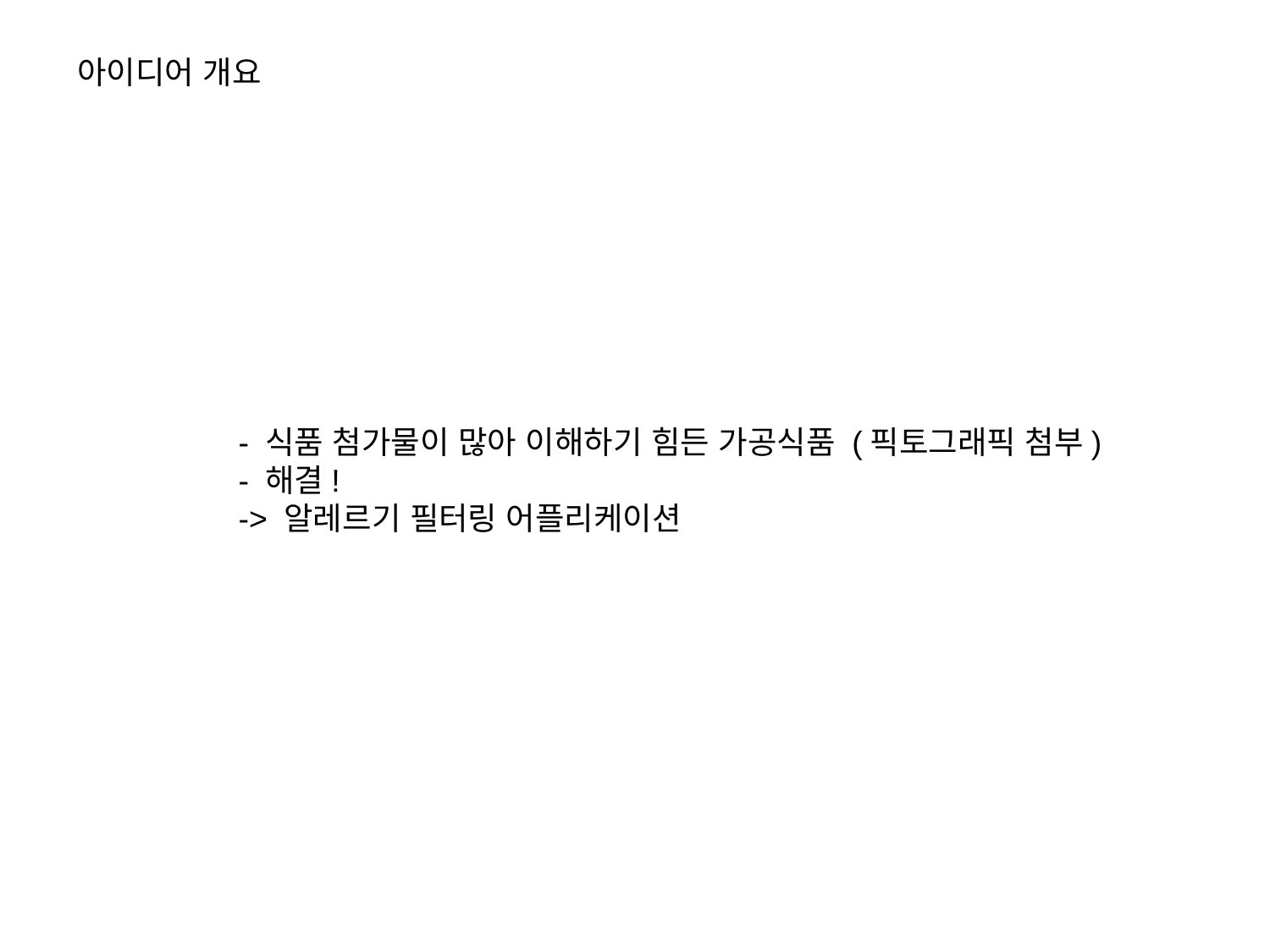

아이디어 개요
- 식품 첨가물이 많아 이해하기 힘든 가공식품 (픽토그래픽 첨부)
- 해결!
-> 알레르기 필터링 어플리케이션